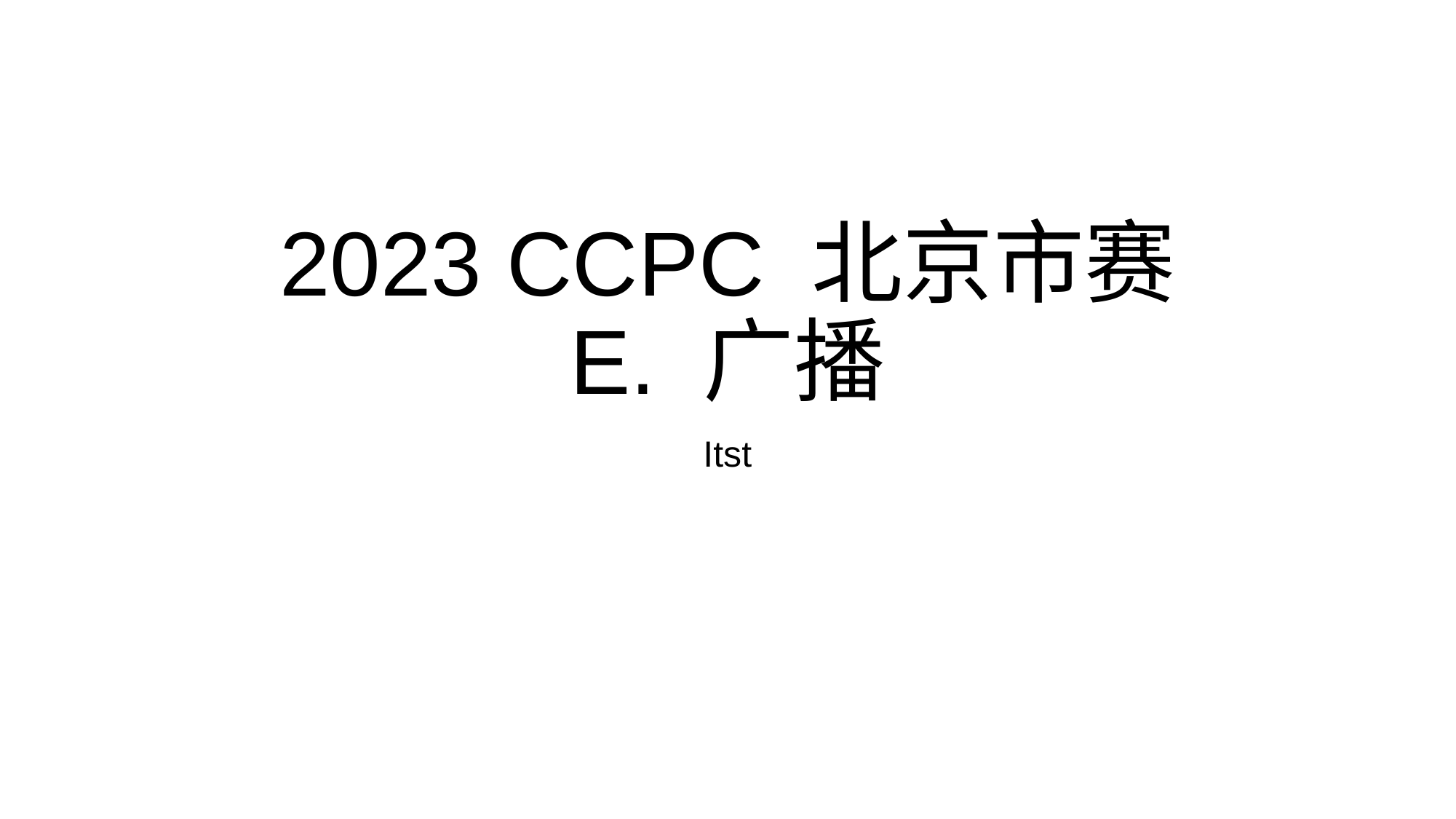

# 2023 CCPC 北京市赛 E. 广播
Itst